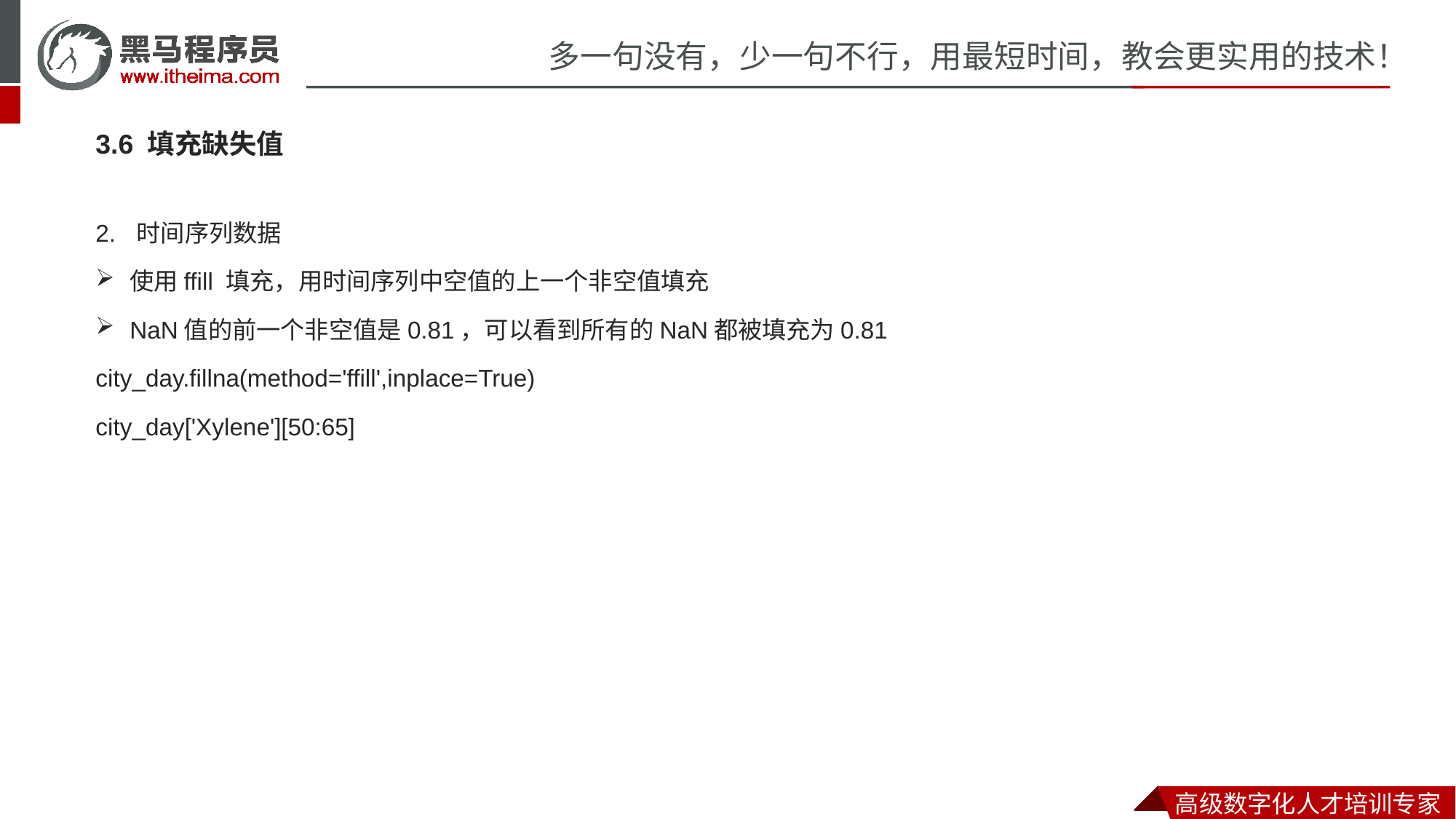

3.6 填充缺失值
时间序列数据
使用ffill 填充，用时间序列中空值的上一个非空值填充
NaN值的前一个非空值是0.81，可以看到所有的NaN都被填充为0.81
city_day.fillna(method='ffill',inplace=True)
city_day['Xylene'][50:65]